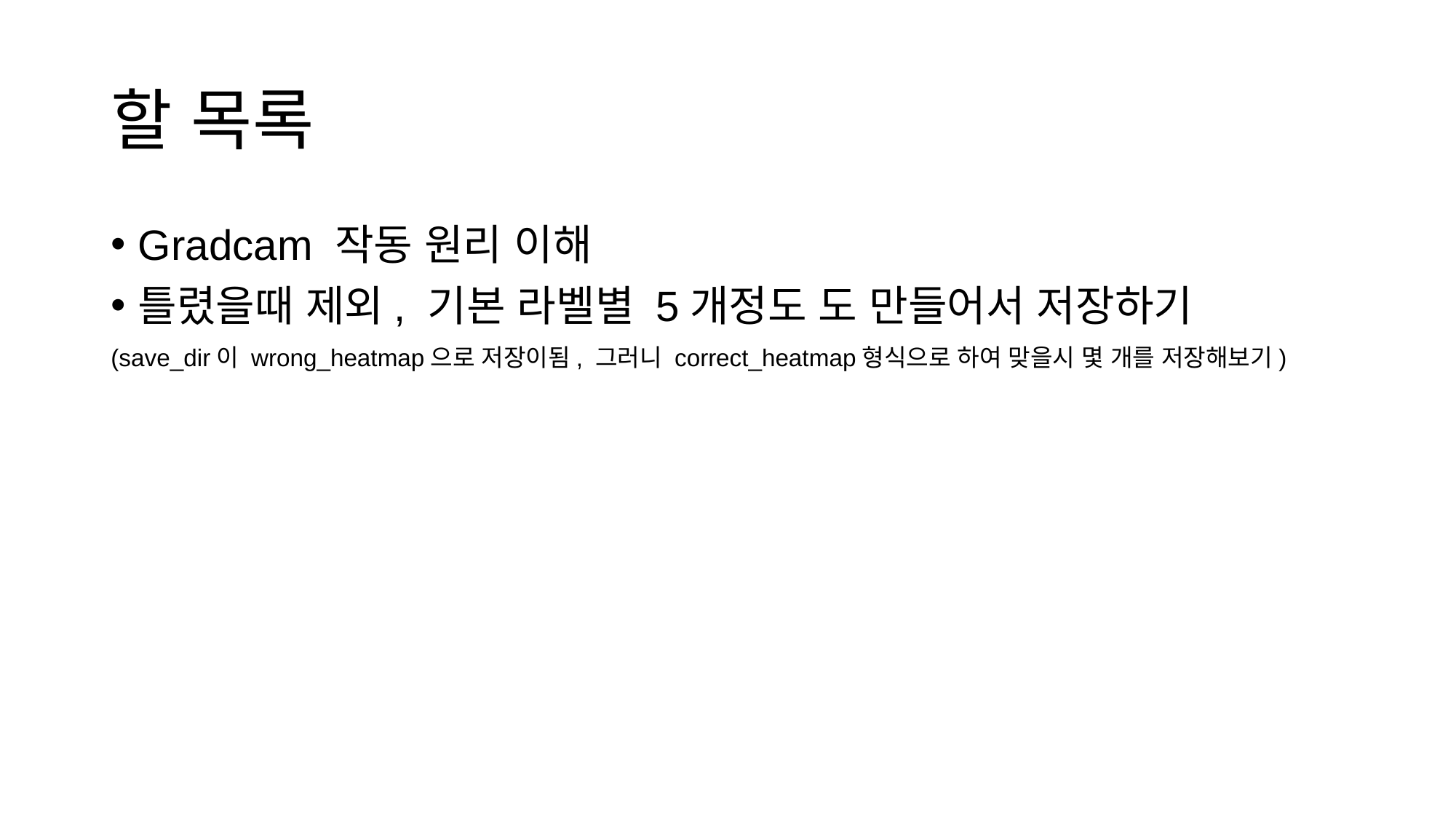

# 할 목록
Gradcam 작동 원리 이해
틀렸을때 제외, 기본 라벨별 5개정도 도 만들어서 저장하기
(save_dir이 wrong_heatmap으로 저장이됨, 그러니 correct_heatmap형식으로 하여 맞을시 몇 개를 저장해보기)